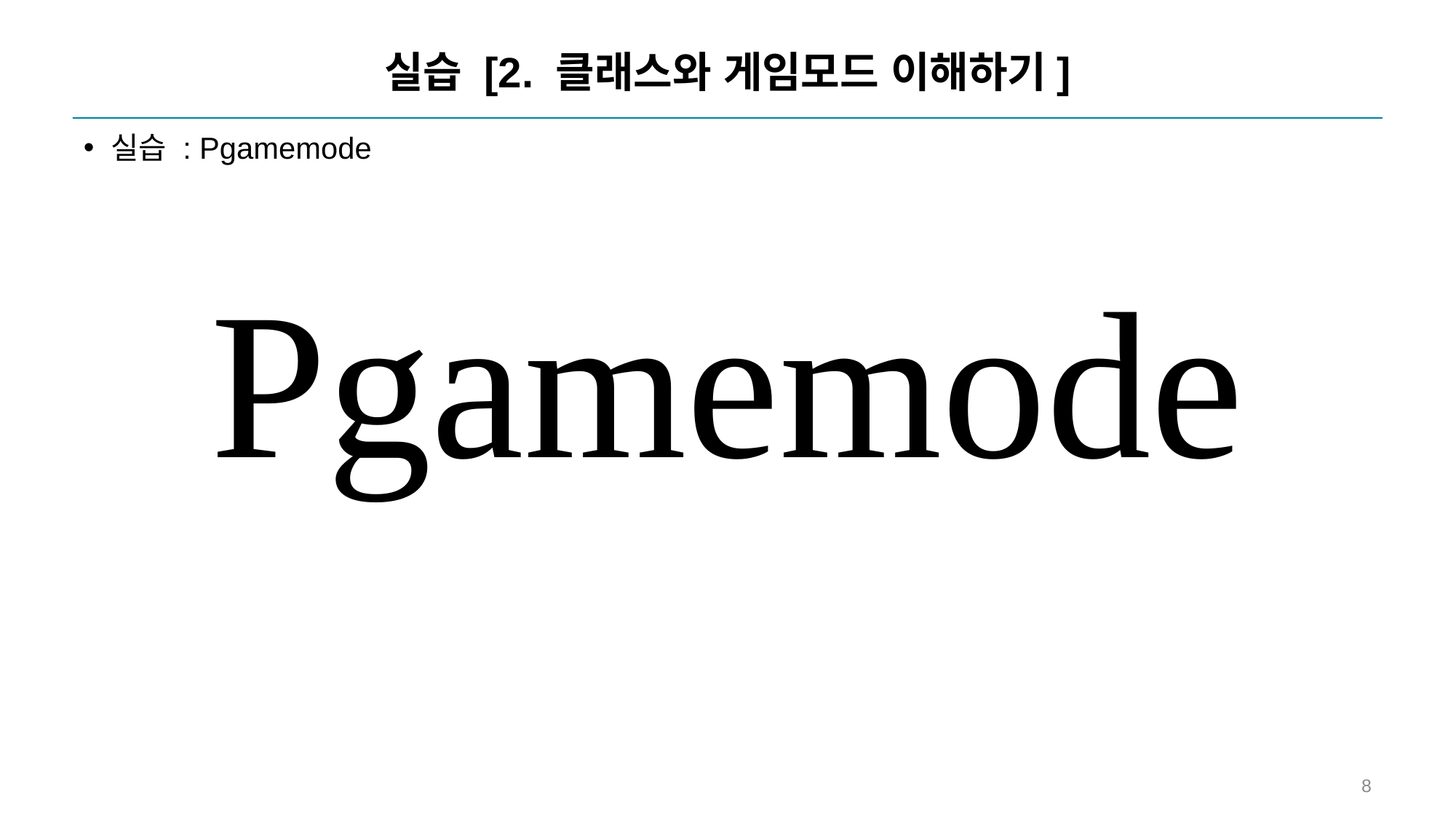

# 실습 [2. 클래스와 게임모드 이해하기]
실습 : Pgamemode

Pgamemode
8